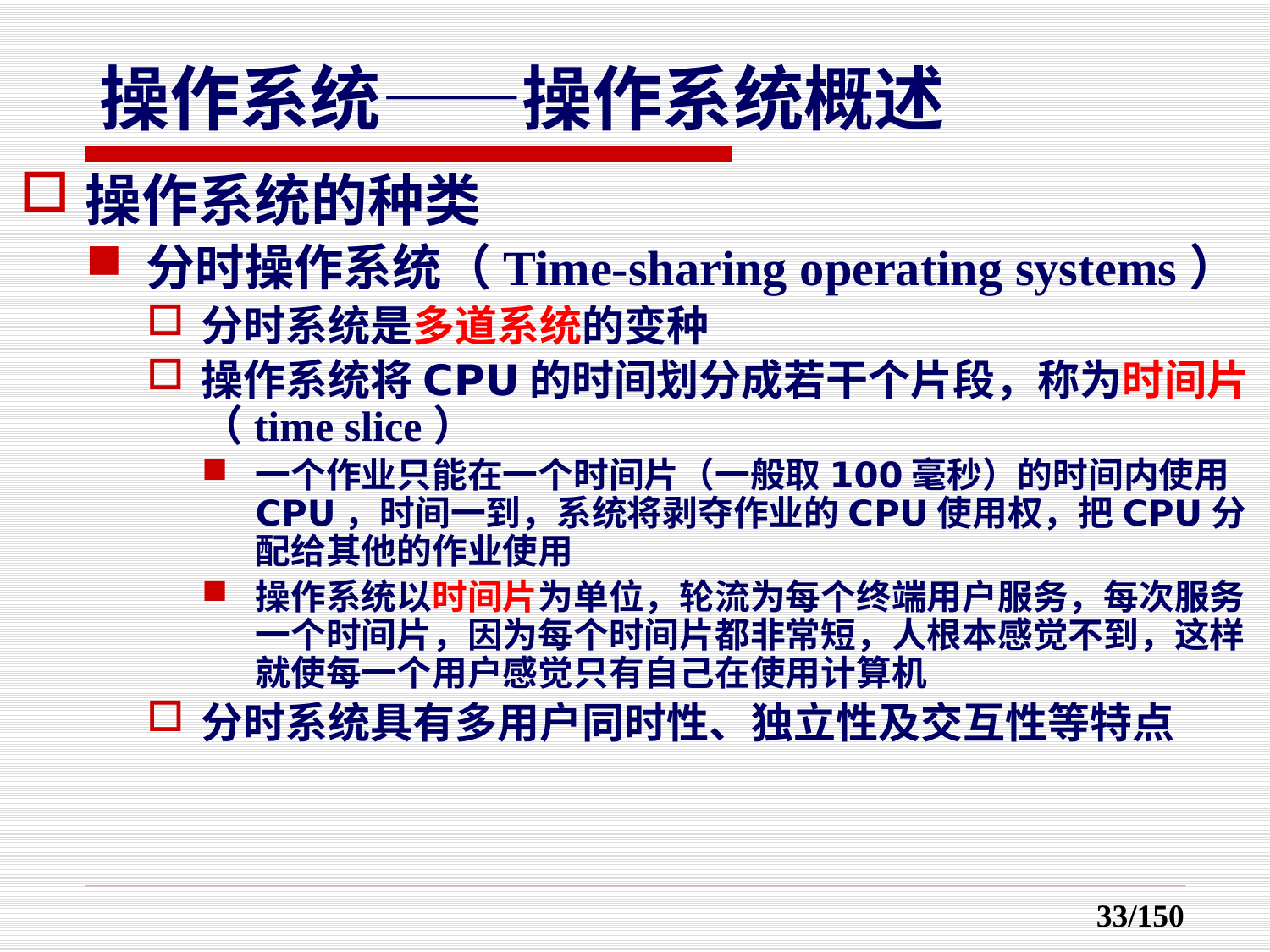

操作系统的种类
分时操作系统（Time-sharing operating systems）
分时系统是多道系统的变种
操作系统将CPU的时间划分成若干个片段，称为时间片（time slice）
一个作业只能在一个时间片（一般取100毫秒）的时间内使用CPU，时间一到，系统将剥夺作业的CPU使用权，把CPU分配给其他的作业使用
操作系统以时间片为单位，轮流为每个终端用户服务，每次服务一个时间片，因为每个时间片都非常短，人根本感觉不到，这样就使每一个用户感觉只有自己在使用计算机
分时系统具有多用户同时性、独立性及交互性等特点